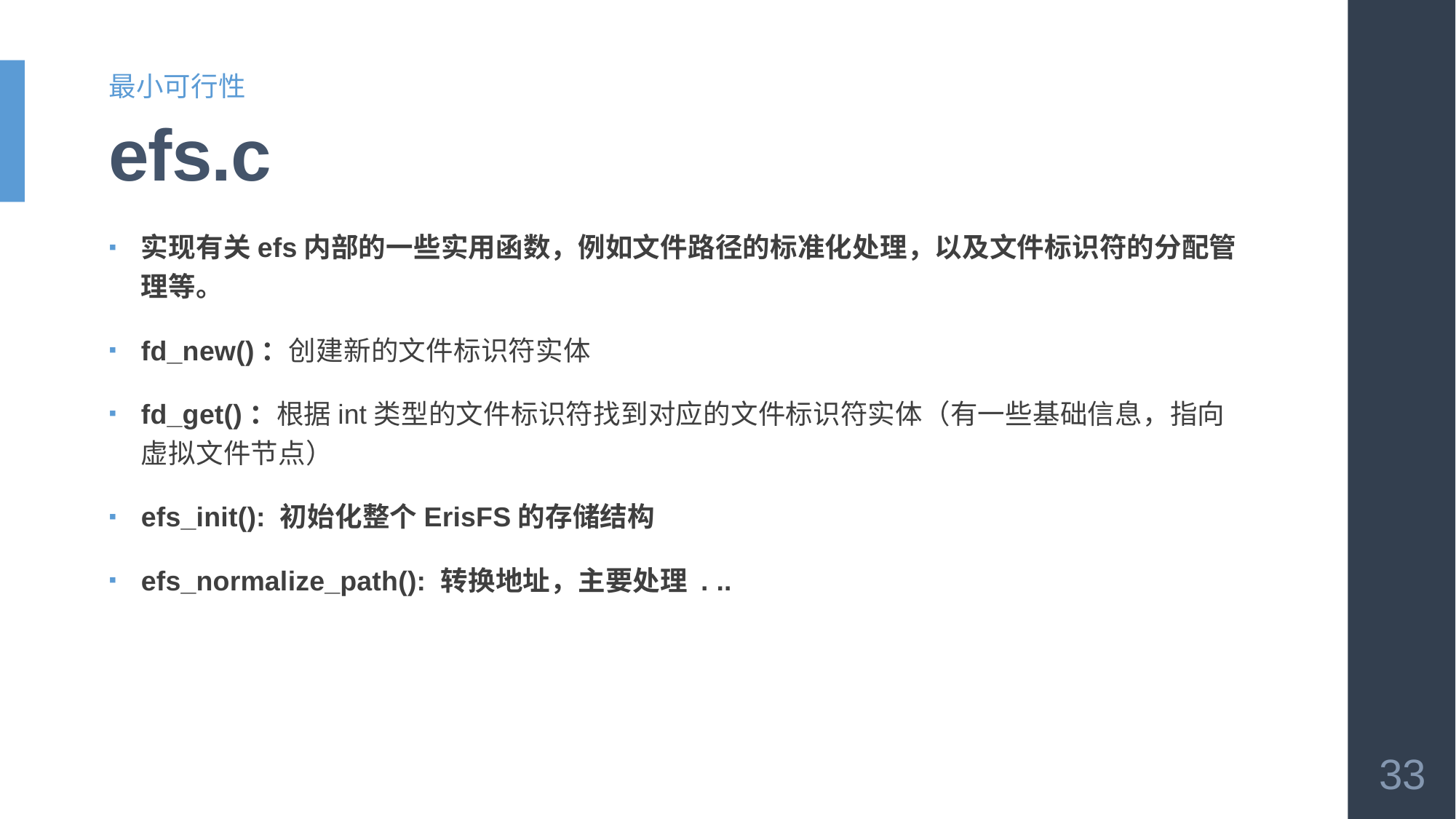

最小可行性
# efs.c
实现有关efs内部的一些实用函数，例如文件路径的标准化处理，以及文件标识符的分配管理等。
fd_new()：创建新的文件标识符实体
fd_get()：根据int类型的文件标识符找到对应的文件标识符实体（有一些基础信息，指向虚拟文件节点）
efs_init(): 初始化整个ErisFS的存储结构
efs_normalize_path(): 转换地址，主要处理 . ..

33